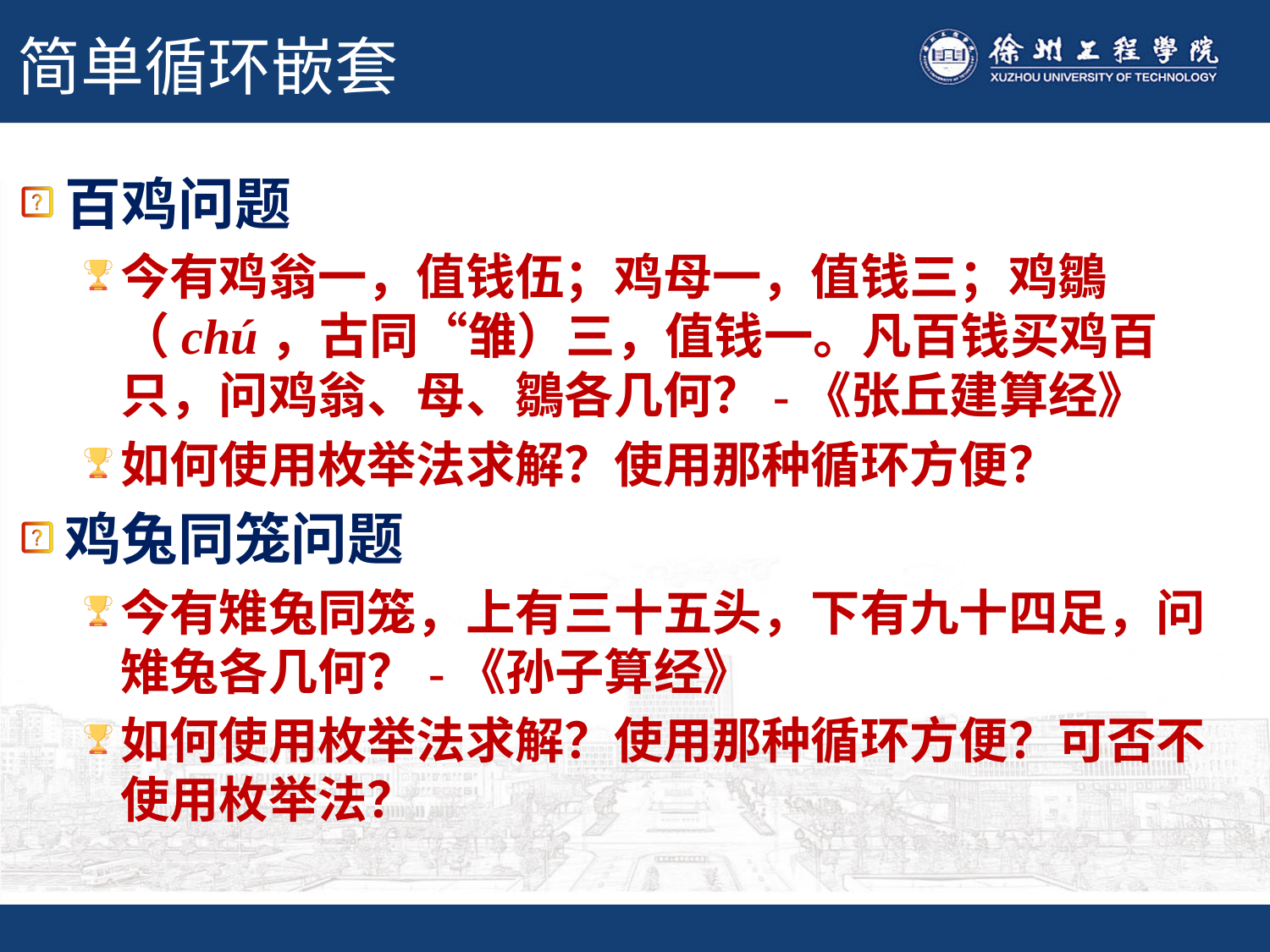

# 简单循环嵌套
百鸡问题
今有鸡翁一，值钱伍；鸡母一，值钱三；鸡鶵（chú，古同“雏）三，值钱一。凡百钱买鸡百只，问鸡翁、母、鶵各几何？-《张丘建算经》
如何使用枚举法求解？使用那种循环方便？
鸡兔同笼问题
今有雉兔同笼，上有三十五头，下有九十四足，问雉兔各几何？-《孙子算经》
如何使用枚举法求解？使用那种循环方便？可否不使用枚举法？